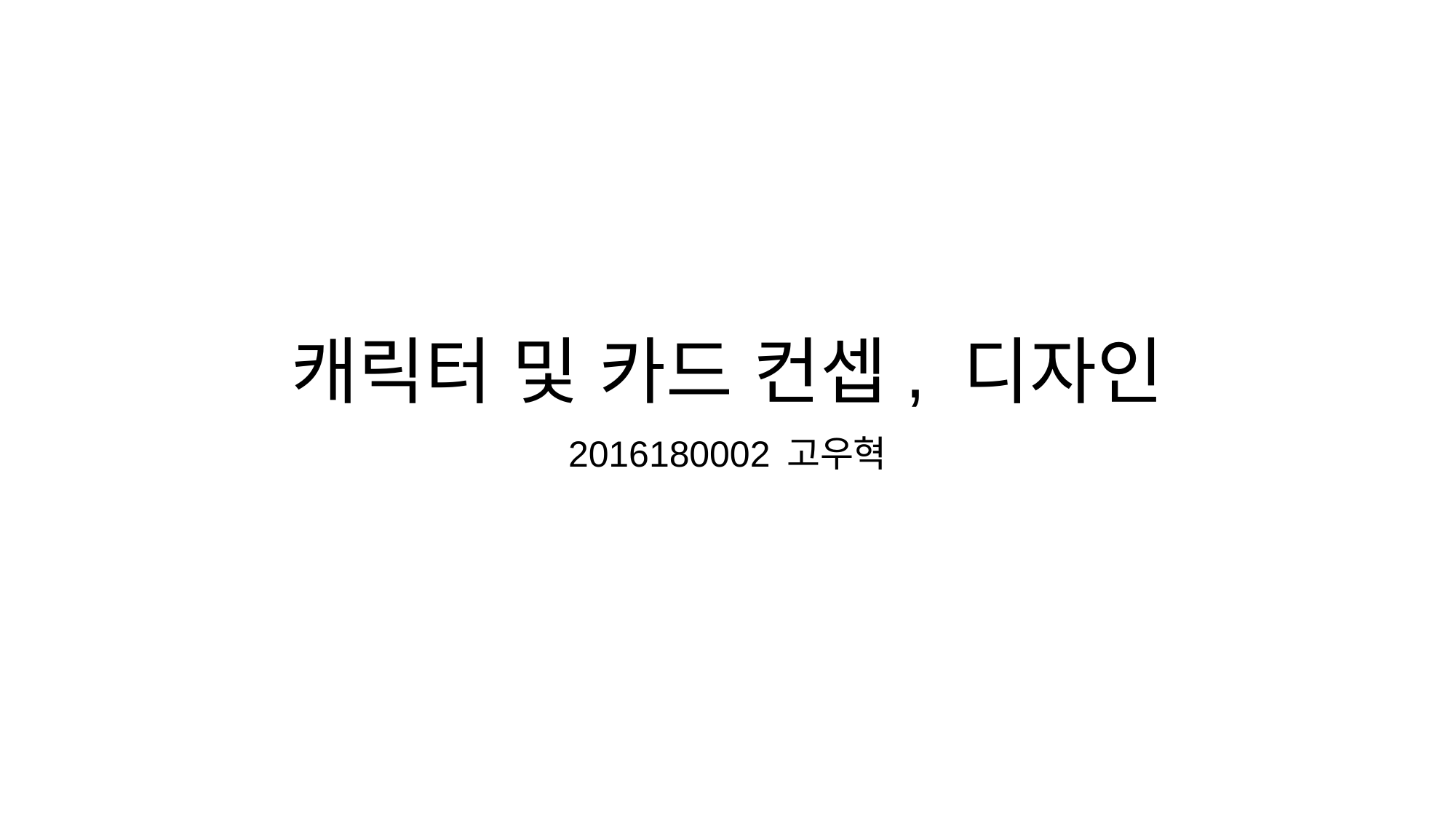

# 캐릭터 및 카드 컨셉, 디자인
2016180002	고우혁